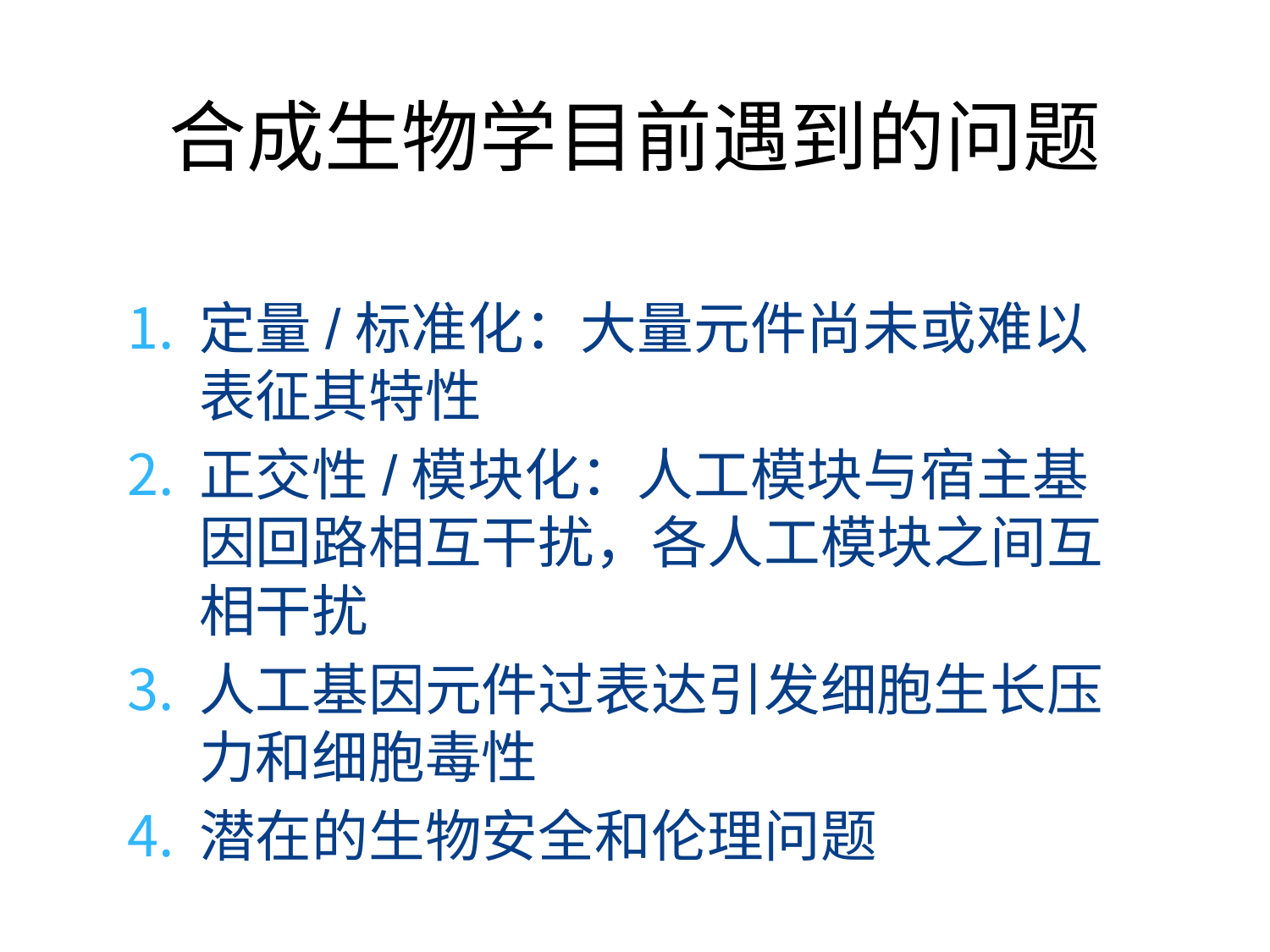

# 合成生物学目前遇到的问题
定量/标准化：大量元件尚未或难以表征其特性
正交性/模块化：人工模块与宿主基因回路相互干扰，各人工模块之间互相干扰
人工基因元件过表达引发细胞生长压力和细胞毒性
潜在的生物安全和伦理问题